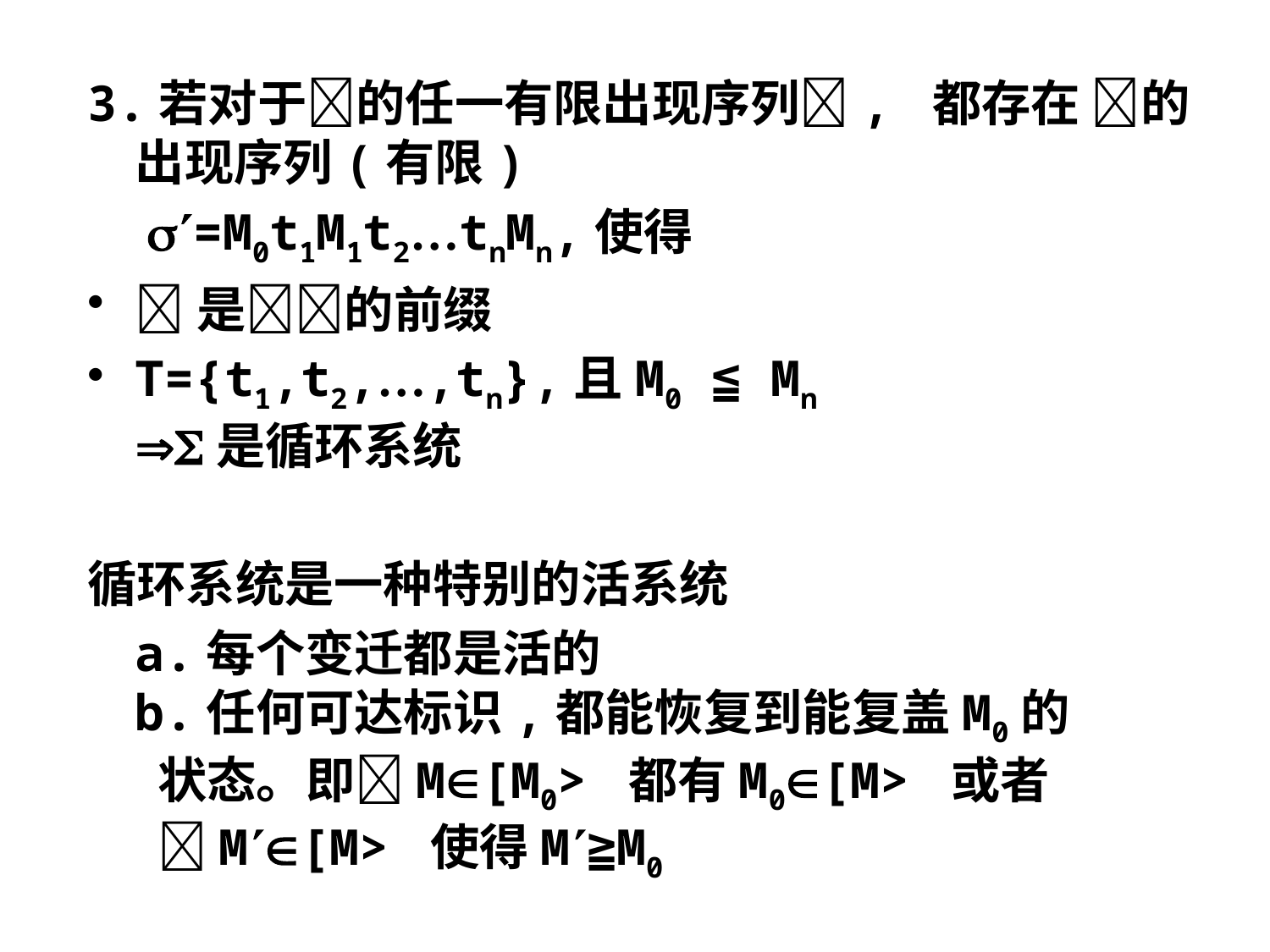

3.若对于Σ的任一有限出现序列σ, 都存在 Σ的出现序列(有限)
  σ′=M0t1M1t2…tnMn,使得
σ是σ′的前缀
T={t1,t2,…,tn},且M0 ≦ Mn
⇒Σ是循环系统

循环系统是一种特别的活系统
	a.每个变迁都是活的
b.任何可达标识,都能恢复到能复盖M0的
  状态。即∀M∈[M0> 都有M0∈[M> 或者
  ∃M′∈[M> 使得M′≧M0